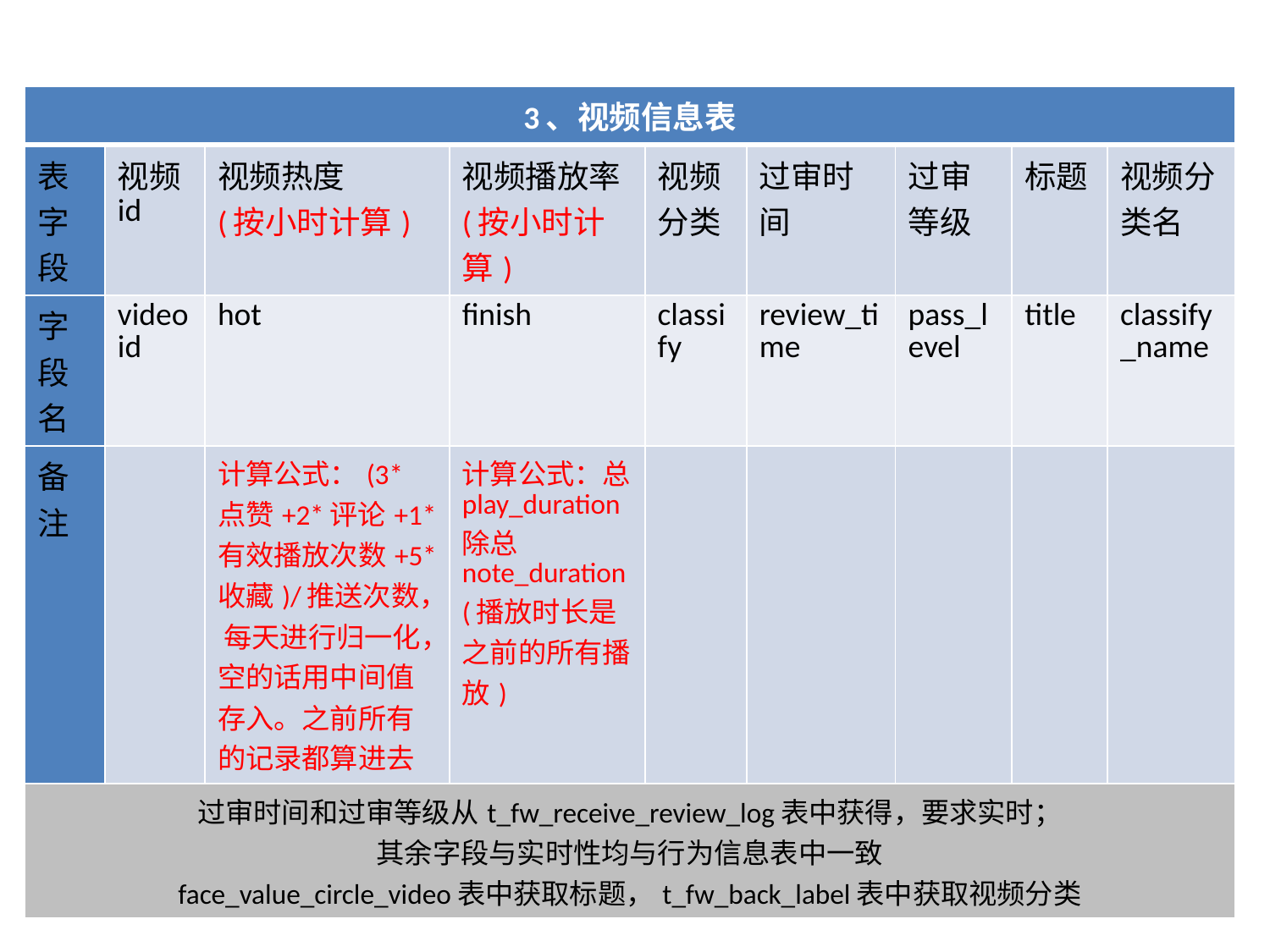

| 3、视频信息表 |  |  |  |  |  |  |  |  |
| --- | --- | --- | --- | --- | --- | --- | --- | --- |
| 表字段 | 视频id | 视频热度 (按小时计算) | 视频播放率 (按小时计算) | 视频分类 | 过审时间 | 过审等级 | 标题 | 视频分类名 |
| 字段名 | videoid | hot | finish | classify | review\_time | pass\_level | title | classify \_name |
| 备注 |  | 计算公式：(3\*点赞+2\*评论+1\*有效播放次数+5\*收藏)/推送次数， 每天进行归一化，空的话用中间值存入。之前所有的记录都算进去 | 计算公式：总play\_duration除总note\_duration (播放时长是之前的所有播放) |  |  |  |  |  |
| 过审时间和过审等级从t\_fw\_receive\_review\_log表中获得，要求实时； 其余字段与实时性均与行为信息表中一致 face\_value\_circle\_video表中获取标题，t\_fw\_back\_label表中获取视频分类 |  |  |  |  |  |  |  |  |